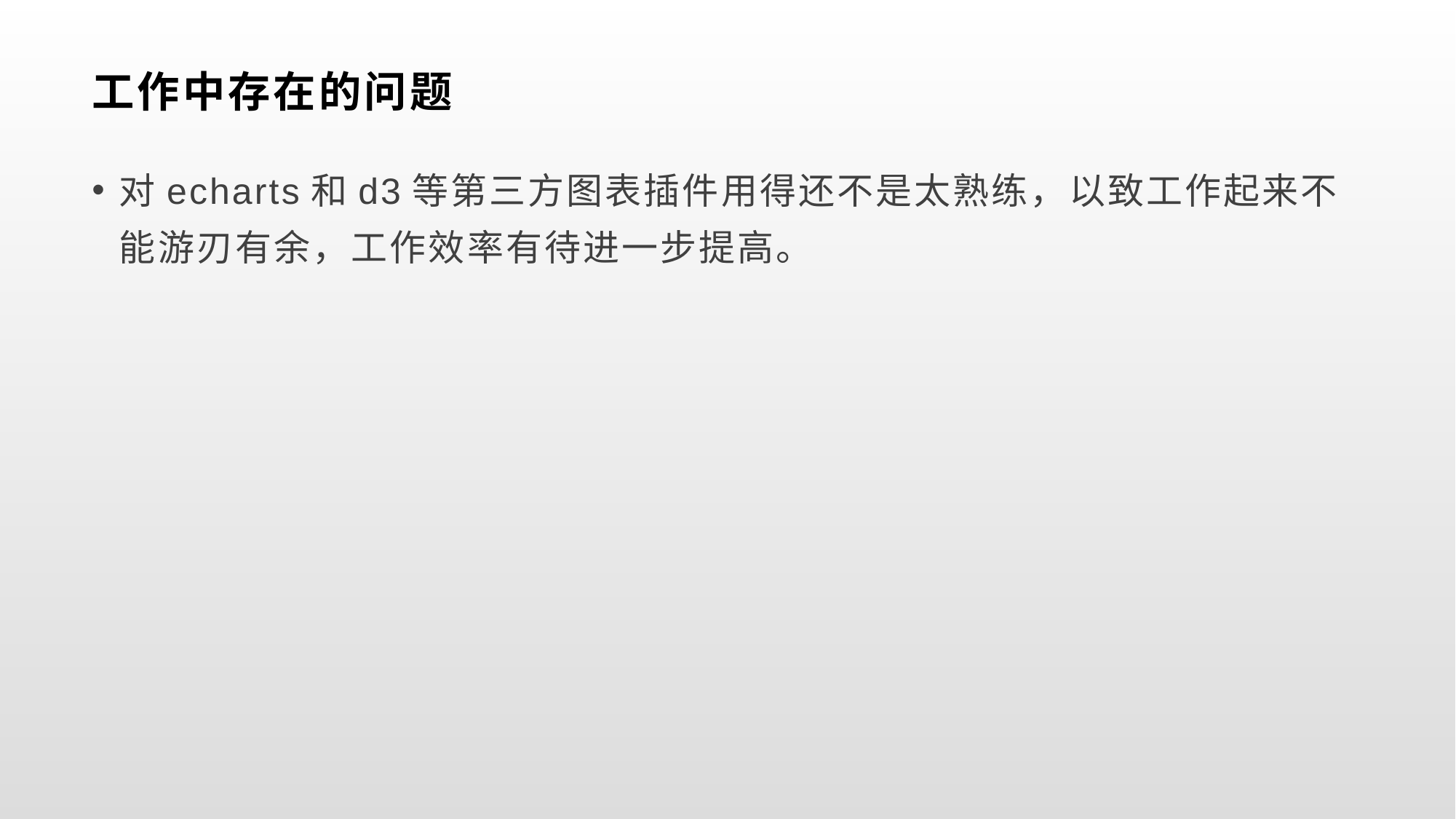

# 工作中存在的问题
对echarts和d3等第三方图表插件用得还不是太熟练，以致工作起来不能游刃有余，工作效率有待进一步提高。